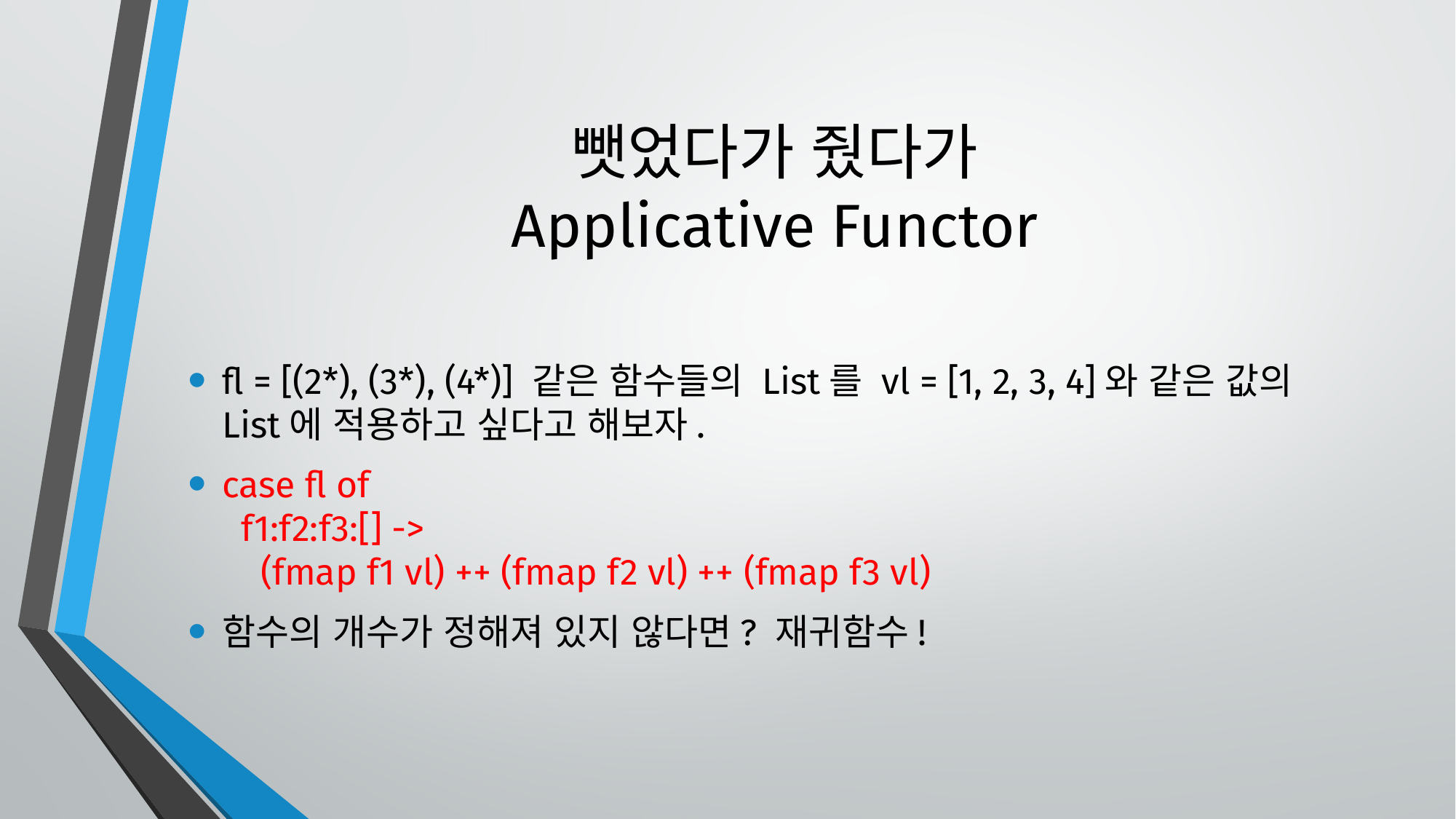

# 뺏었다가 줬다가 Applicative Functor
fl = [(2*), (3*), (4*)] 같은 함수들의 List를 vl = [1, 2, 3, 4]와 같은 값의 List에 적용하고 싶다고 해보자.
case fl of
  f1:f2:f3:[] ->
    (fmap f1 vl) ++ (fmap f2 vl) ++ (fmap f3 vl)
함수의 개수가 정해져 있지 않다면? 재귀함수!